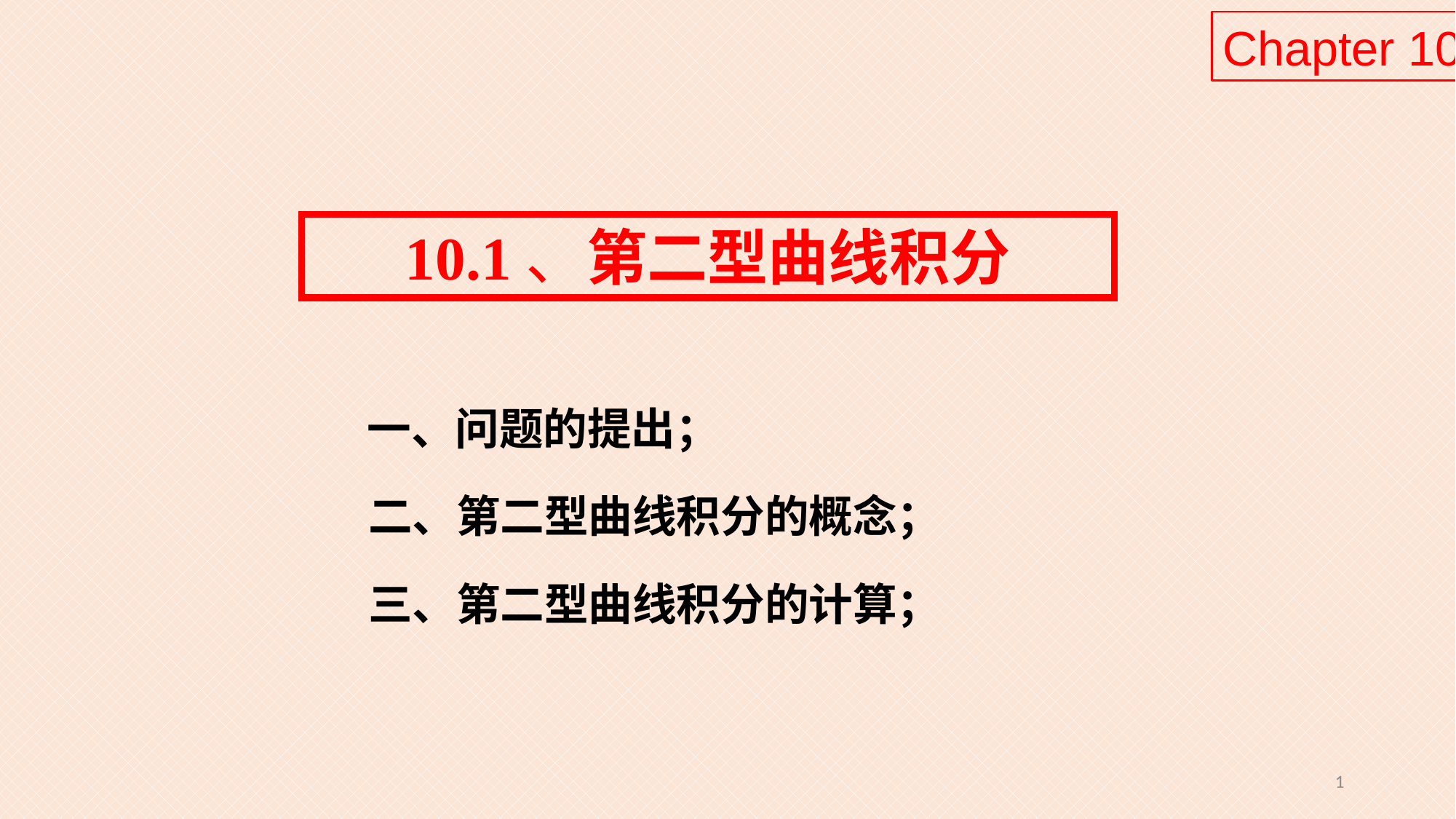

Chapter 10
10.1、第二型曲线积分
           一、问题的提出；
     二、第二型曲线积分的概念；
     三、第二型曲线积分的计算；
1